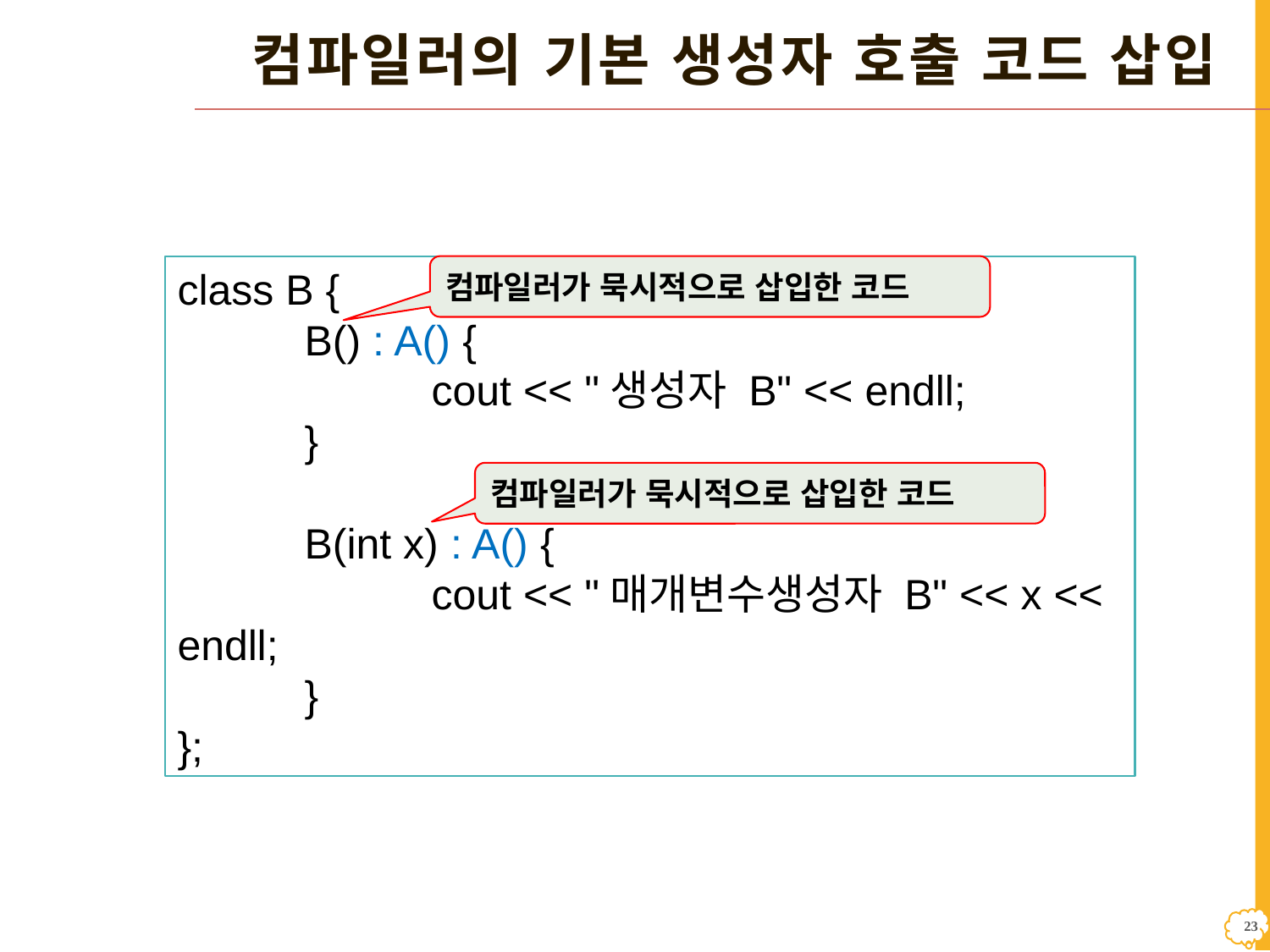

# 컴파일러의 기본 생성자 호출 코드 삽입

class B {
	B() : A() {
		cout << "생성자 B" << endll;
	}

	B(int x) : A() {
		cout << "매개변수생성자 B" << x << endll;
	}
};
컴파일러가 묵시적으로 삽입한 코드
컴파일러가 묵시적으로 삽입한 코드
23